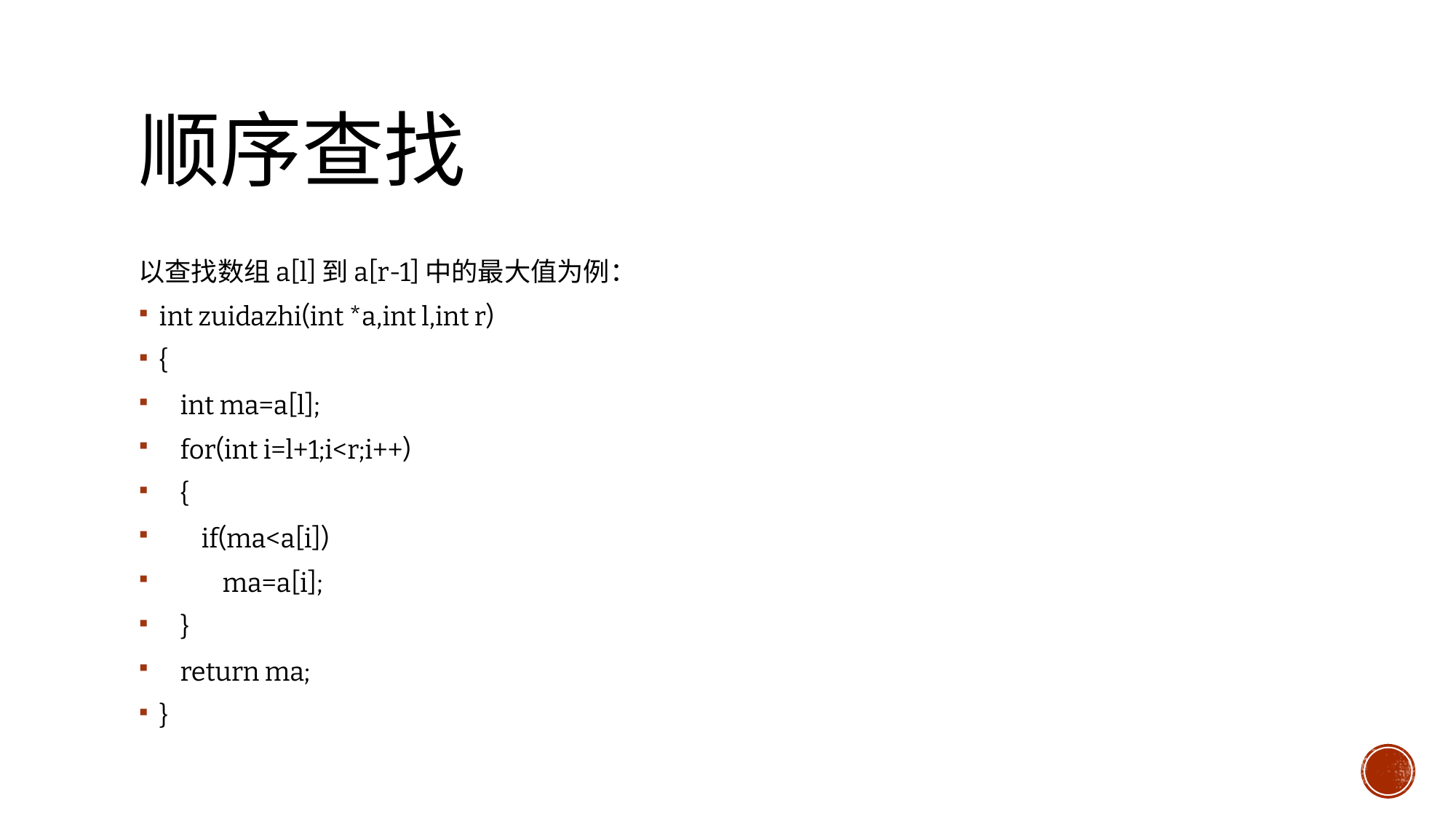

# 顺序查找
以查找数组a[l]到a[r-1]中的最大值为例：
int zuidazhi(int *a,int l,int r)
{
    int ma=a[l];
    for(int i=l+1;i<r;i++)
    {
        if(ma<a[i])
            ma=a[i];
    }
    return ma;
}